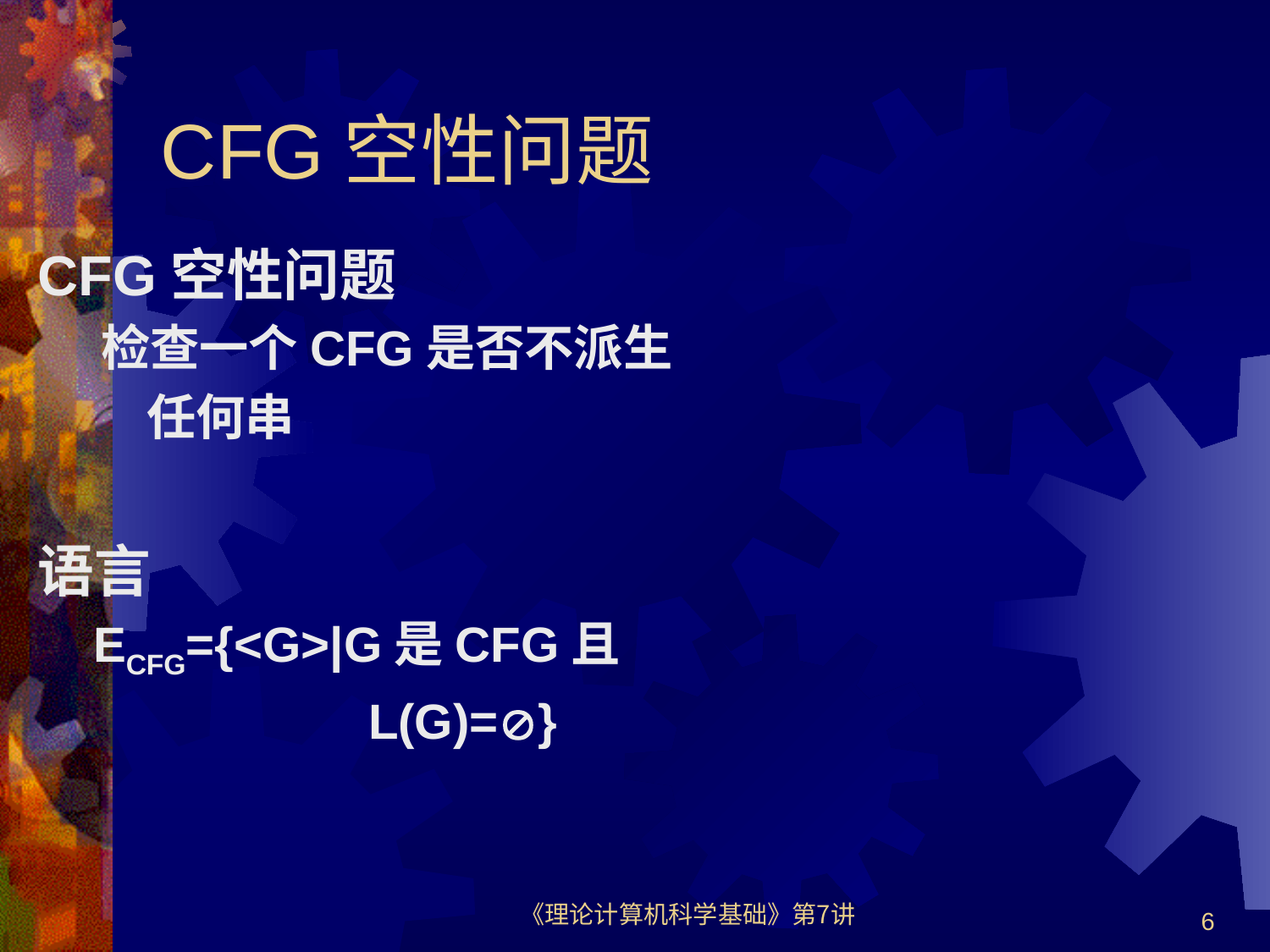

# CFG空性问题
CFG空性问题
检查一个CFG是否不派生
   任何串

语言
ECFG={<G>|G是CFG且
                    L(G)=∅}
《理论计算机科学基础》第7讲
6